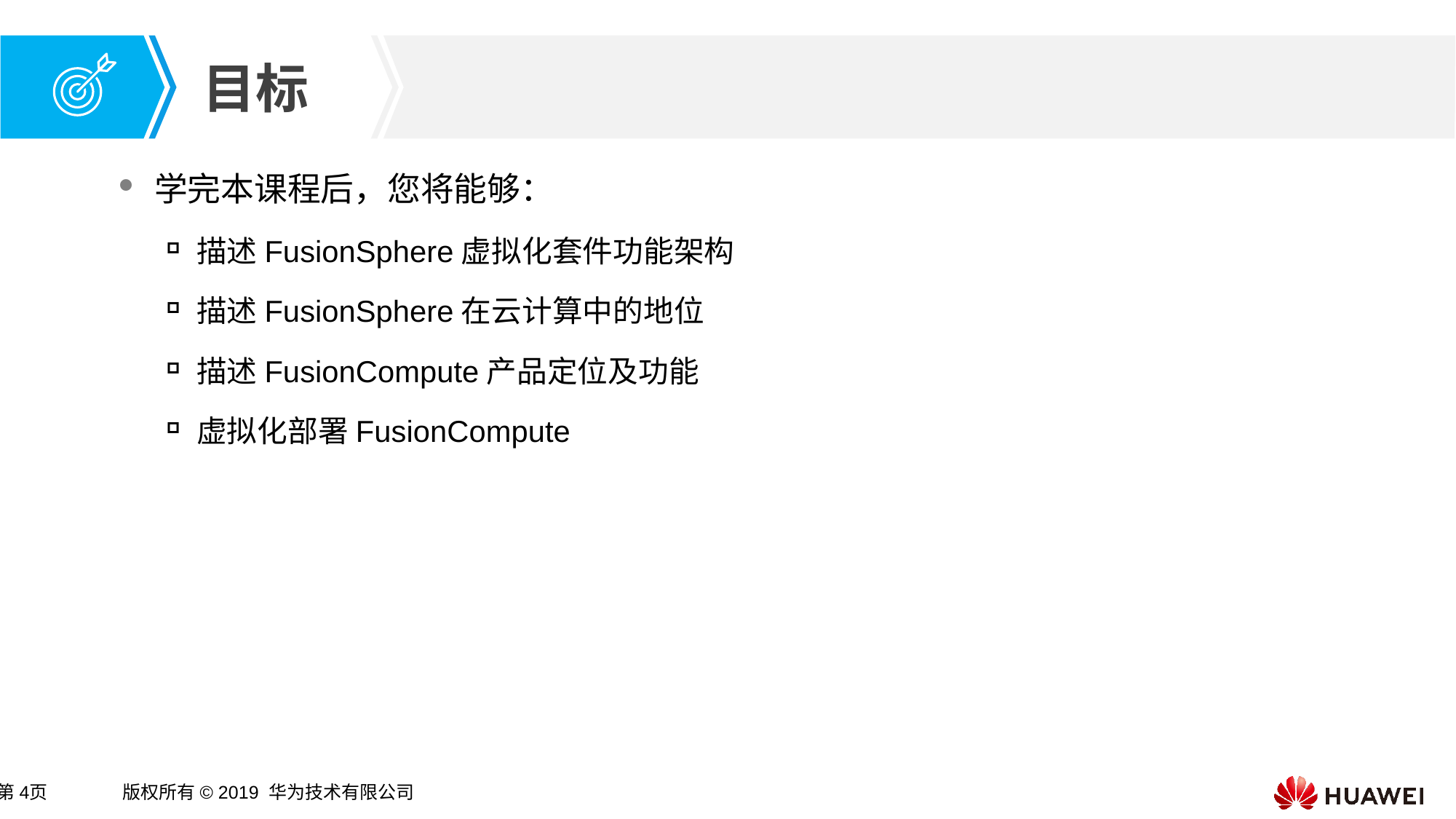

学完本课程后，您将能够：
描述FusionSphere虚拟化套件功能架构
描述FusionSphere在云计算中的地位
描述FusionCompute产品定位及功能
虚拟化部署FusionCompute